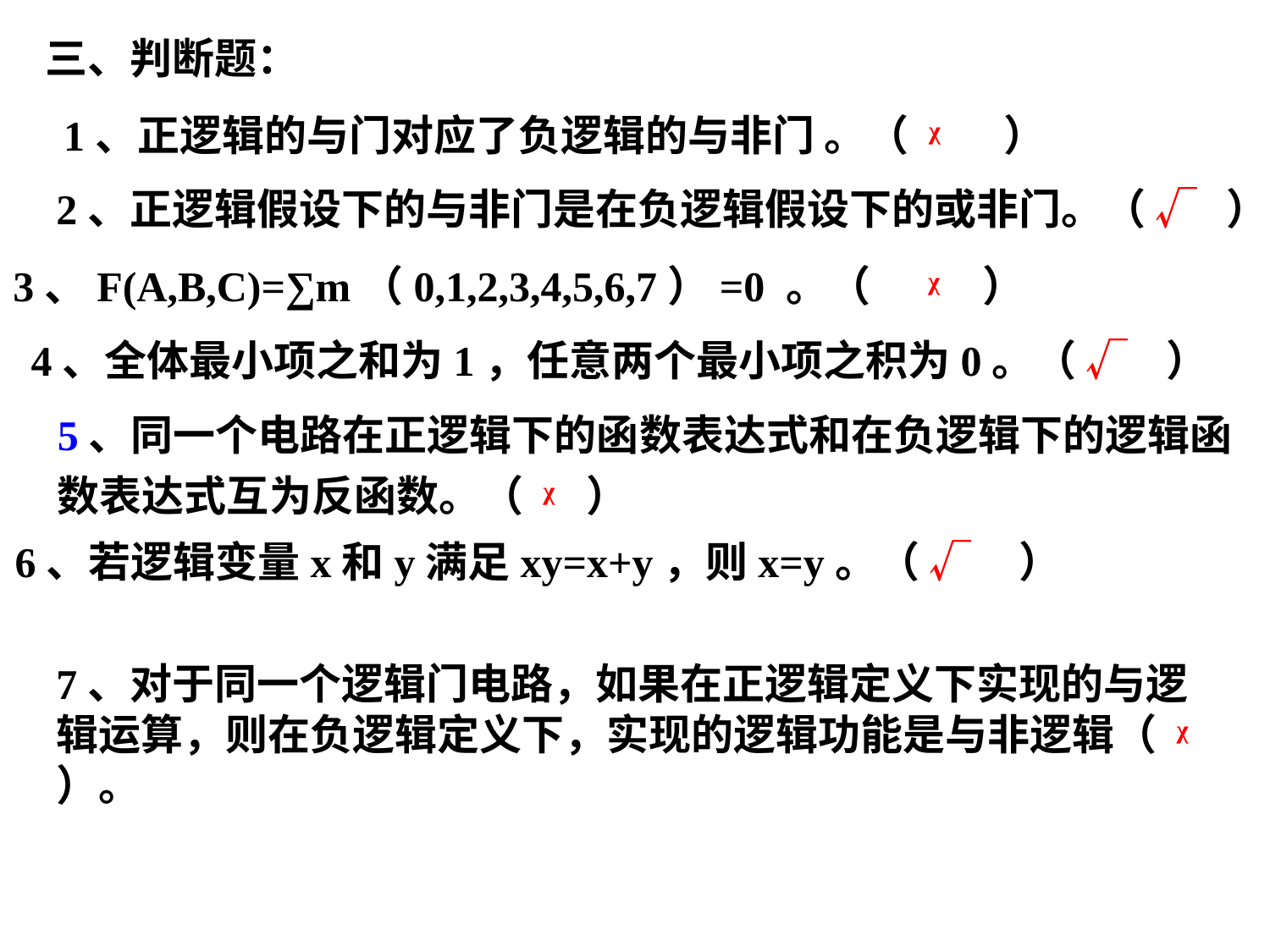

三、判断题：
1、正逻辑的与门对应了负逻辑的与非门 。（ ᵡ     ）
2、正逻辑假设下的与非门是在负逻辑假设下的或非门。（ √   ）
3、F(A,B,C)=∑m（0,1,2,3,4,5,6,7）=0 。（     ᵡ   ）
4、全体最小项之和为1，任意两个最小项之积为0。（ √    ）
5、同一个电路在正逻辑下的函数表达式和在负逻辑下的逻辑函数表达式互为反函数。（ ᵡ  ）
6、若逻辑变量x和y满足xy=x+y，则x=y。（ √     ）
7、对于同一个逻辑门电路，如果在正逻辑定义下实现的与逻辑运算，则在负逻辑定义下，实现的逻辑功能是与非逻辑（ ᵡ   ）。